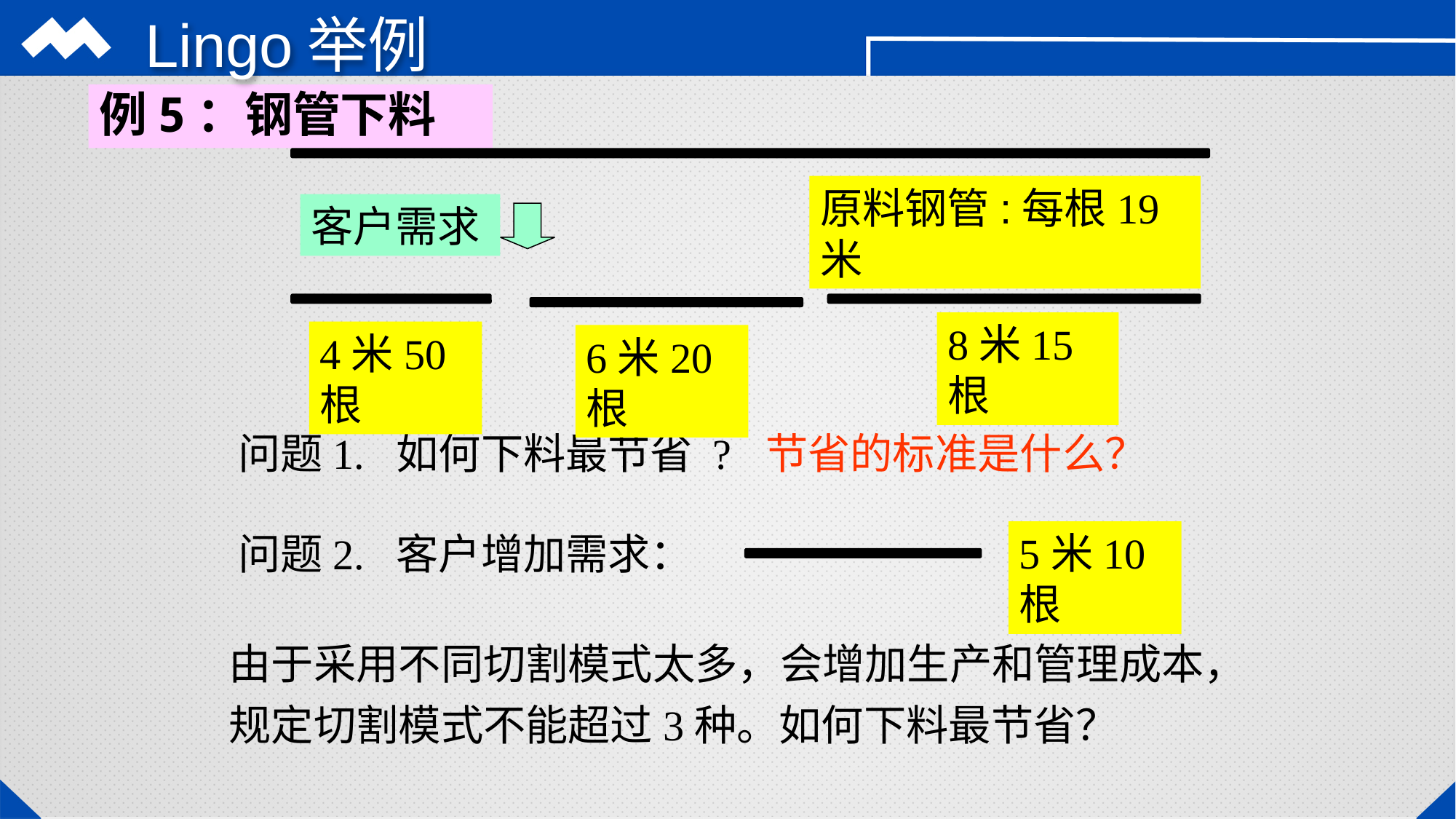

Lingo举例
# 例5：钢管下料

原料钢管:每根19米
客户需求

4米50根

8米15根

6米20根
问题1.  如何下料最节省 ?
节省的标准是什么？
5米10根

问题2.  客户增加需求：
由于采用不同切割模式太多，会增加生产和管理成本，规定切割模式不能超过3种。如何下料最节省？